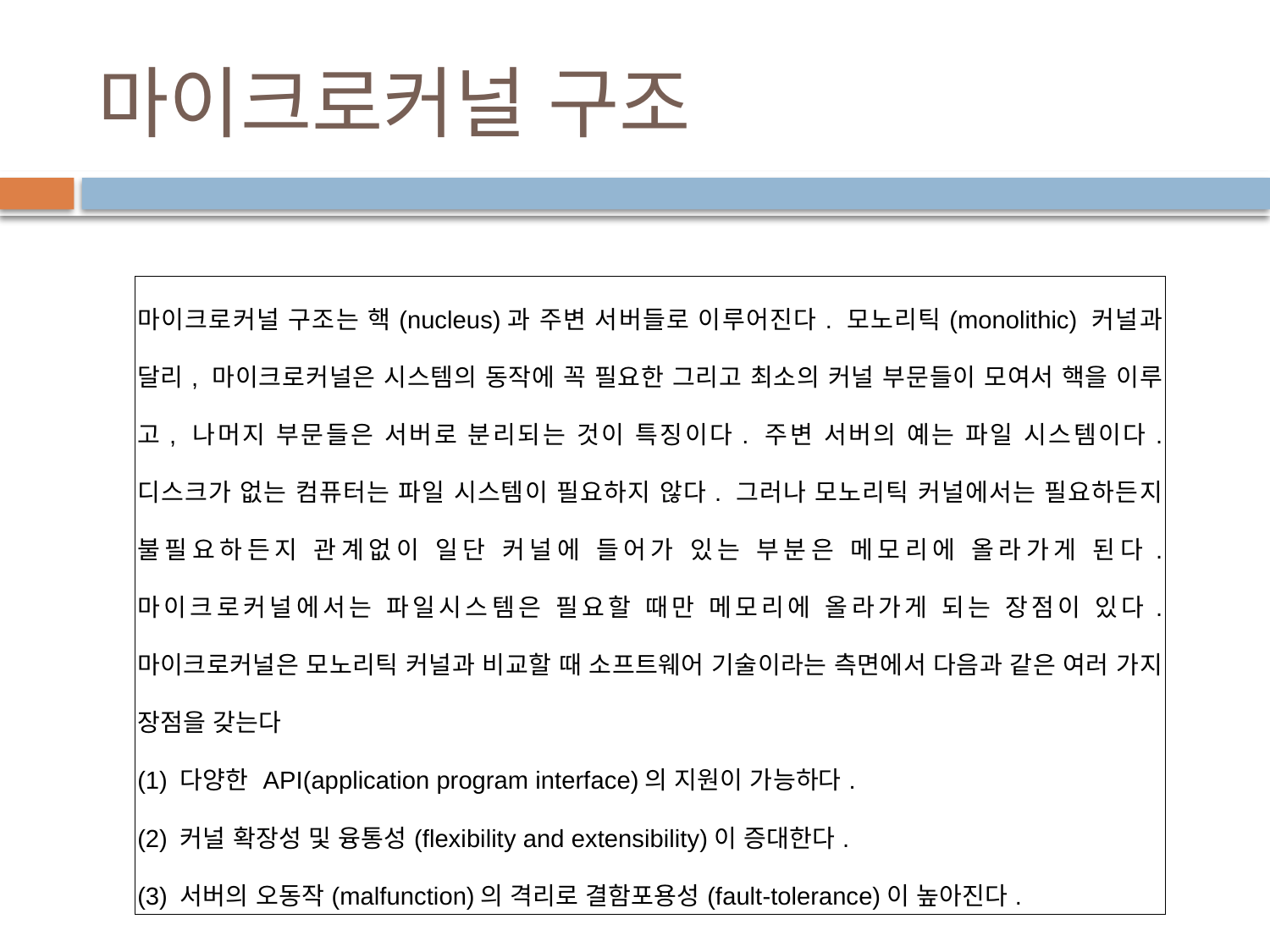

# 마이크로커널 구조
| 마이크로커널 구조는 핵(nucleus)과 주변 서버들로 이루어진다. 모노리틱(monolithic) 커널과 달리, 마이크로커널은 시스템의 동작에 꼭 필요한 그리고 최소의 커널 부문들이 모여서 핵을 이루고, 나머지 부문들은 서버로 분리되는 것이 특징이다. 주변 서버의 예는 파일 시스템이다. 디스크가 없는 컴퓨터는 파일 시스템이 필요하지 않다. 그러나 모노리틱 커널에서는 필요하든지 불필요하든지 관계없이 일단 커널에 들어가 있는 부분은 메모리에 올라가게 된다. 마이크로커널에서는 파일시스템은 필요할 때만 메모리에 올라가게 되는 장점이 있다. 마이크로커널은 모노리틱 커널과 비교할 때 소프트웨어 기술이라는 측면에서 다음과 같은 여러 가지 장점을 갖는다 (1) 다양한 API(application program interface)의 지원이 가능하다. (2) 커널 확장성 및 융통성(flexibility and extensibility)이 증대한다. (3) 서버의 오동작(malfunction)의 격리로 결함포용성(fault-tolerance)이 높아진다. |
| --- |